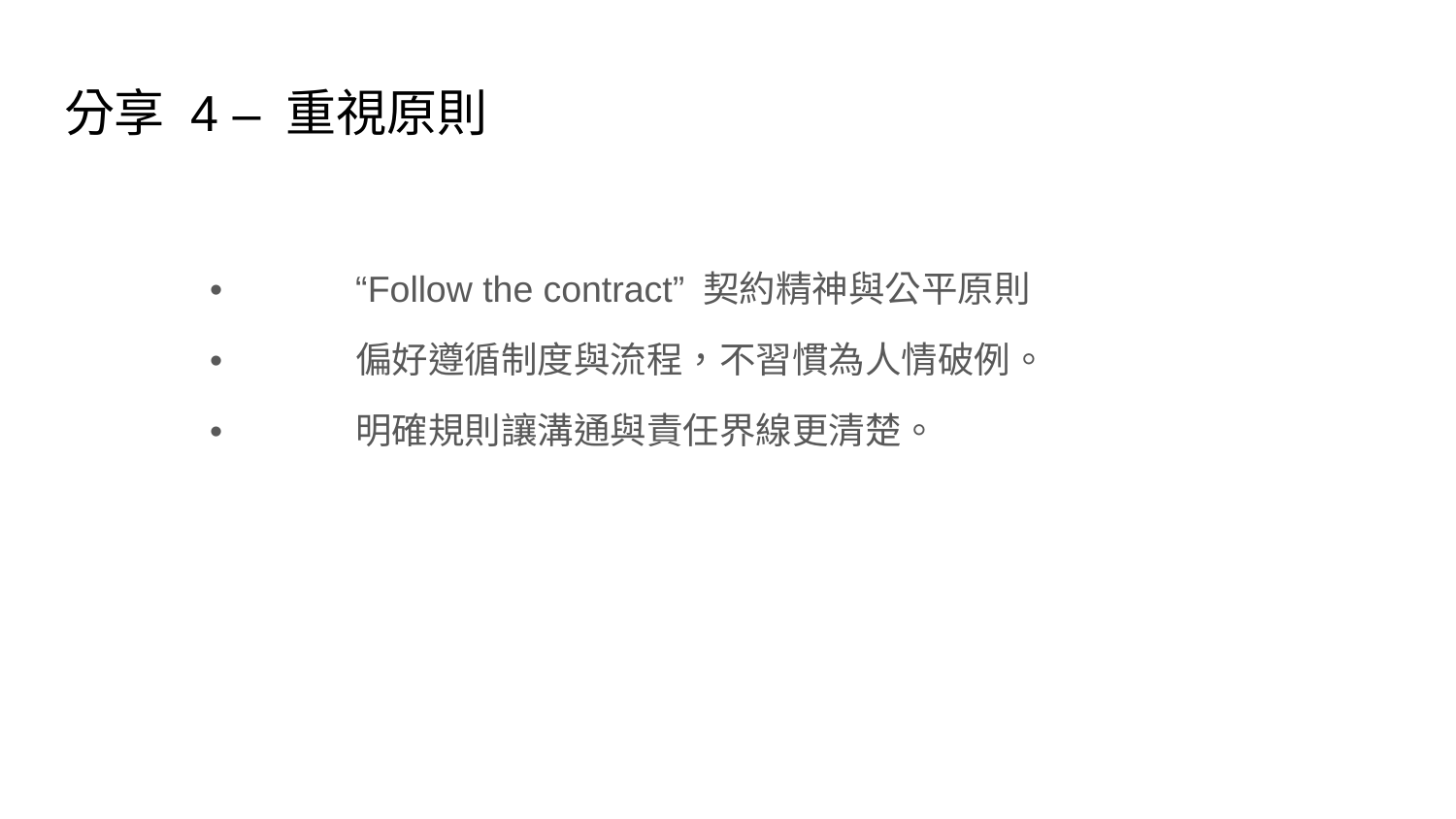

# 分享 4 – 重視原則

	•	“Follow the contract” 契約精神與公平原則
	•	偏好遵循制度與流程，不習慣為人情破例。
	•	明確規則讓溝通與責任界線更清楚。